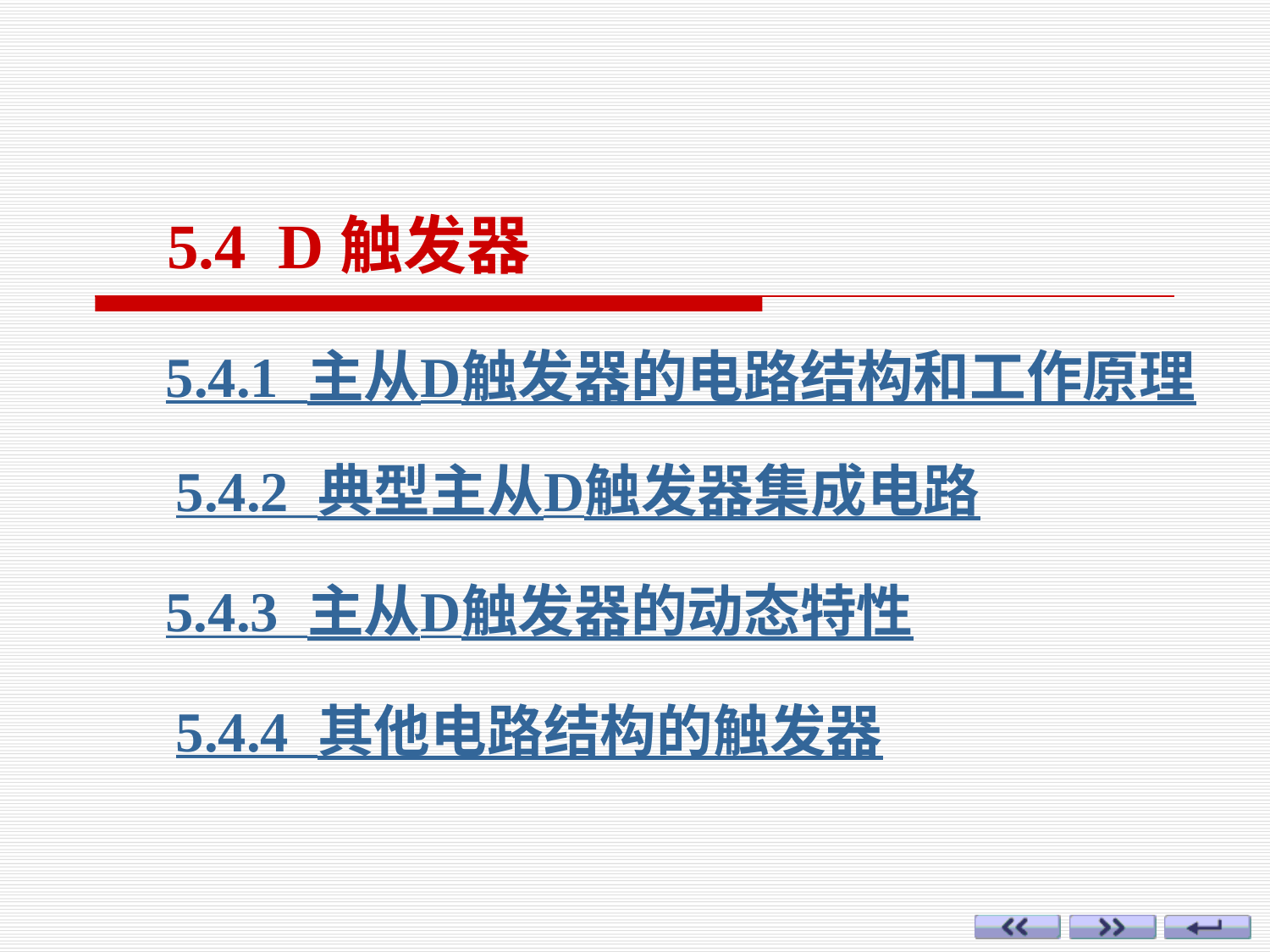

5.4  D触发器
5.4.1  主从D触发器的电路结构和工作原理
5.4.2  典型主从D触发器集成电路
5.4.3  主从D触发器的动态特性
5.4.4  其他电路结构的触发器